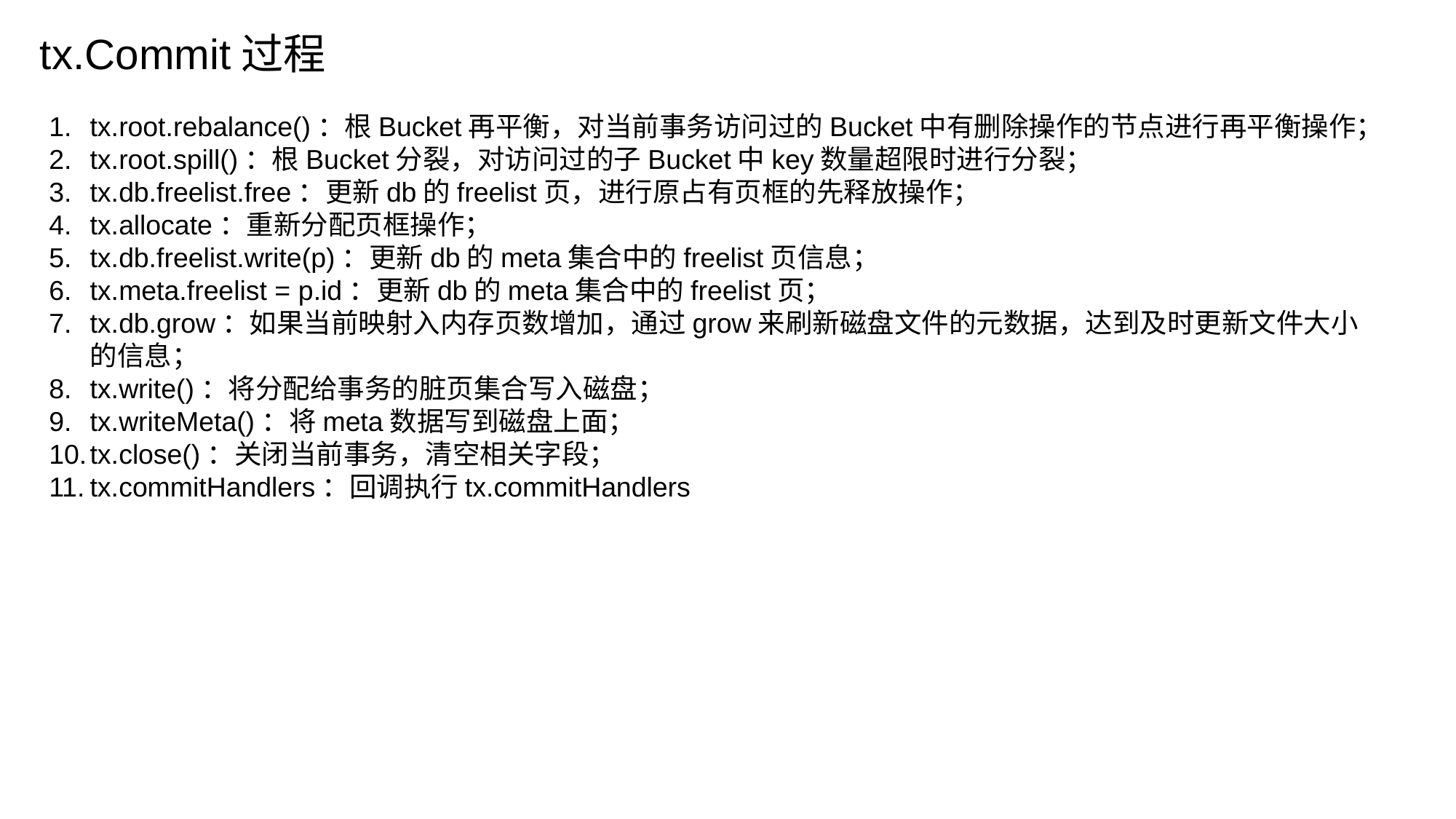

tx.Commit过程
tx.root.rebalance()：根Bucket再平衡，对当前事务访问过的Bucket中有删除操作的节点进行再平衡操作；
tx.root.spill()：根Bucket分裂，对访问过的子Bucket中key数量超限时进行分裂；
tx.db.freelist.free：更新db的freelist页，进行原占有页框的先释放操作；
tx.allocate：重新分配页框操作；
tx.db.freelist.write(p)：更新db的meta集合中的freelist页信息；
tx.meta.freelist = p.id：更新db的meta集合中的freelist页；
tx.db.grow：如果当前映射入内存页数增加，通过grow来刷新磁盘文件的元数据，达到及时更新文件大小的信息；
tx.write()：将分配给事务的脏页集合写入磁盘；
tx.writeMeta()：将meta数据写到磁盘上面；
tx.close()：关闭当前事务，清空相关字段；
tx.commitHandlers：回调执行tx.commitHandlers